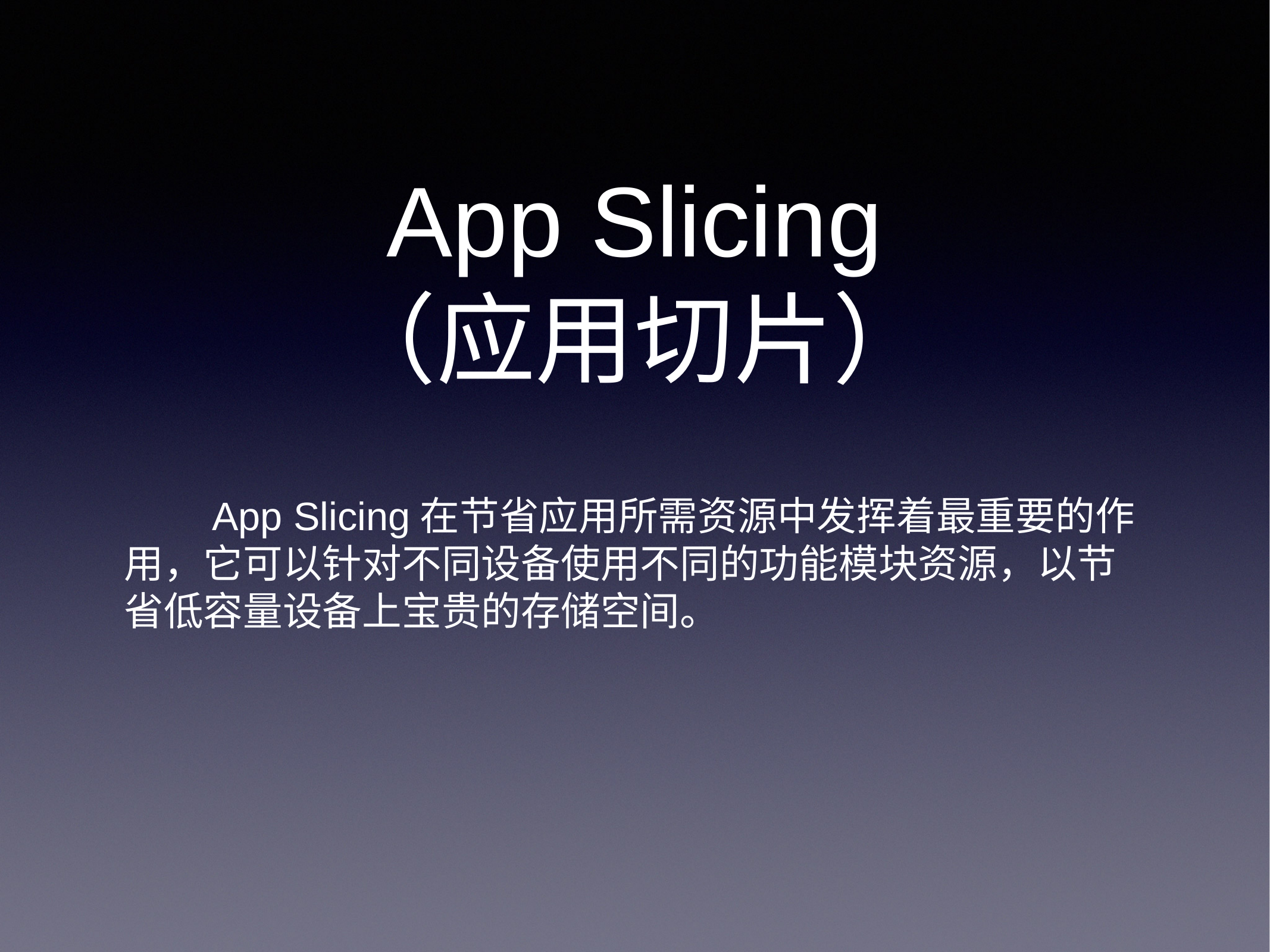

# App Slicing
（应用切片）
        App Slicing在节省应用所需资源中发挥着最重要的作用，它可以针对不同设备使用不同的功能模块资源，以节省低容量设备上宝贵的存储空间。